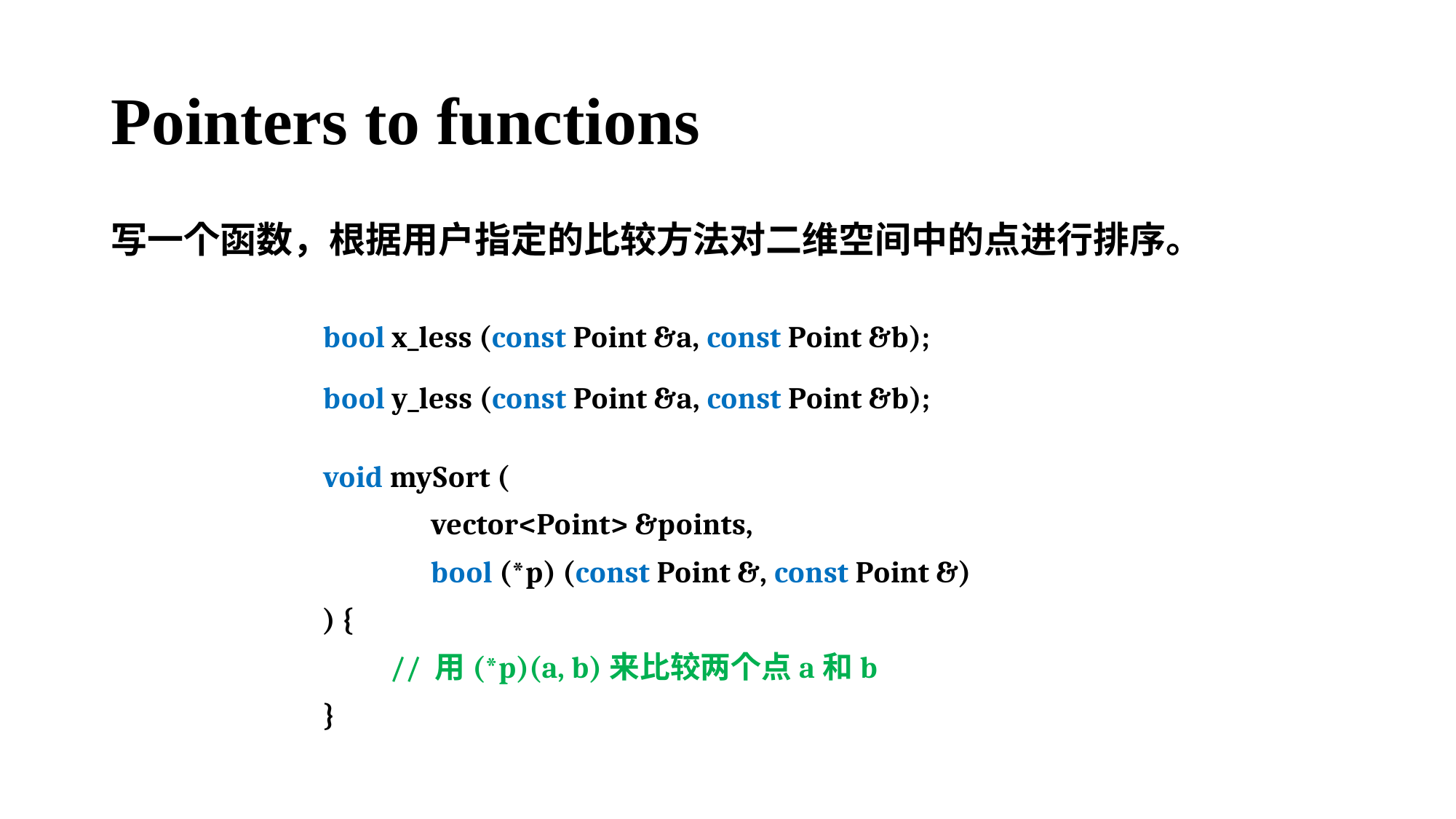

# Pointers to functions
写一个函数，根据用户指定的比较方法对二维空间中的点进行排序。
bool x_less (const Point &a, const Point &b);
bool y_less (const Point &a, const Point &b);
void mySort (
                vector<Point> &points,
                bool (*p) (const Point &, const Point &)
) {
          // 用(*p)(a, b)来比较两个点a和b
}